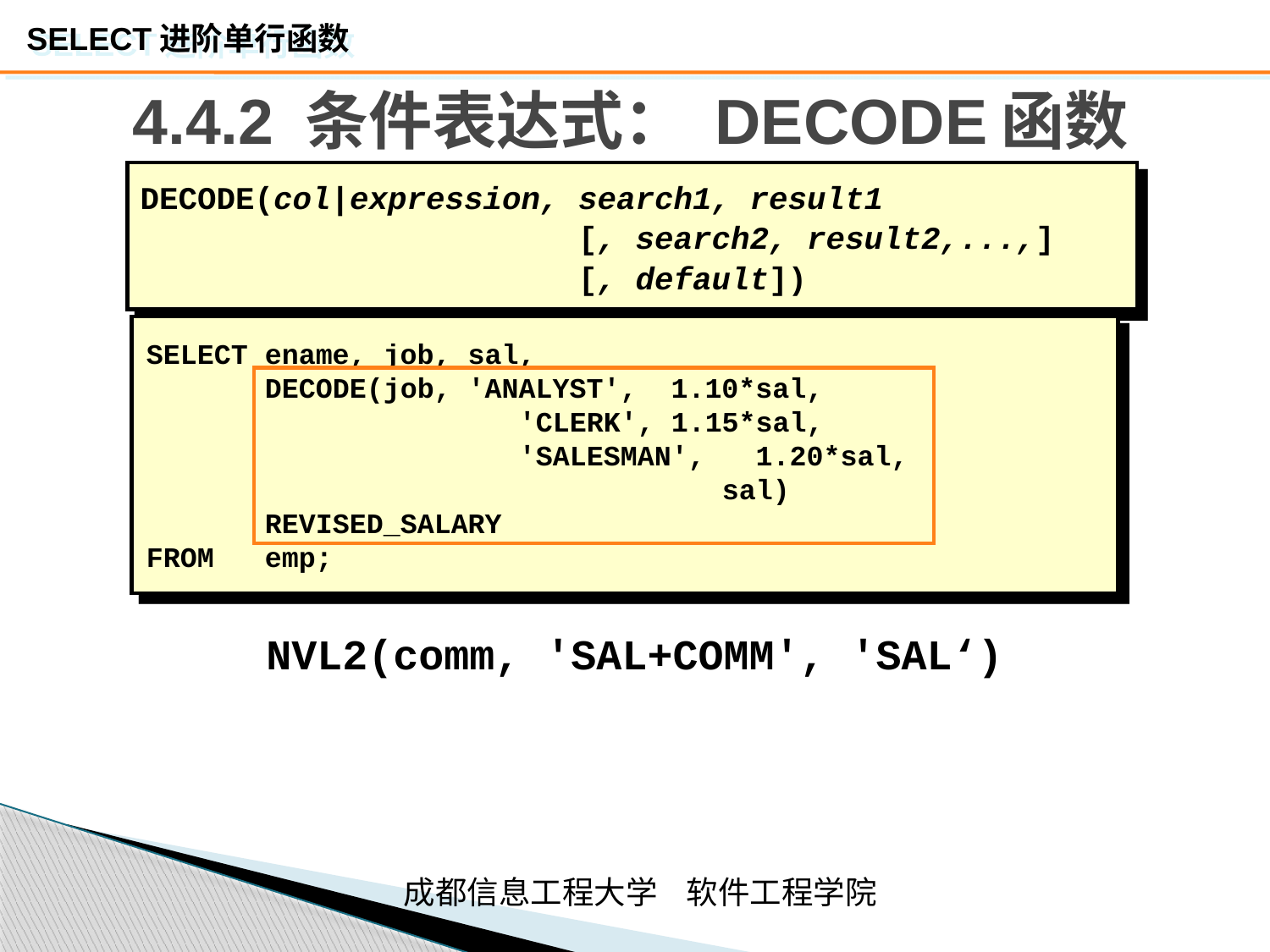

# 4.4.2 条件表达式： DECODE函数
DECODE(col|expression, search1, result1
      			   [, search2, result2,...,]
      			   [, default])
SELECT ename, job, sal,
       DECODE(job, 'ANALYST',  1.10*sal,
                      'CLERK', 1.15*sal,
                      'SALESMAN',   1.20*sal,
                                  sal)
       REVISED_SALARY
FROM   emp;

NVL2(comm, 'SAL+COMM', 'SAL‘)